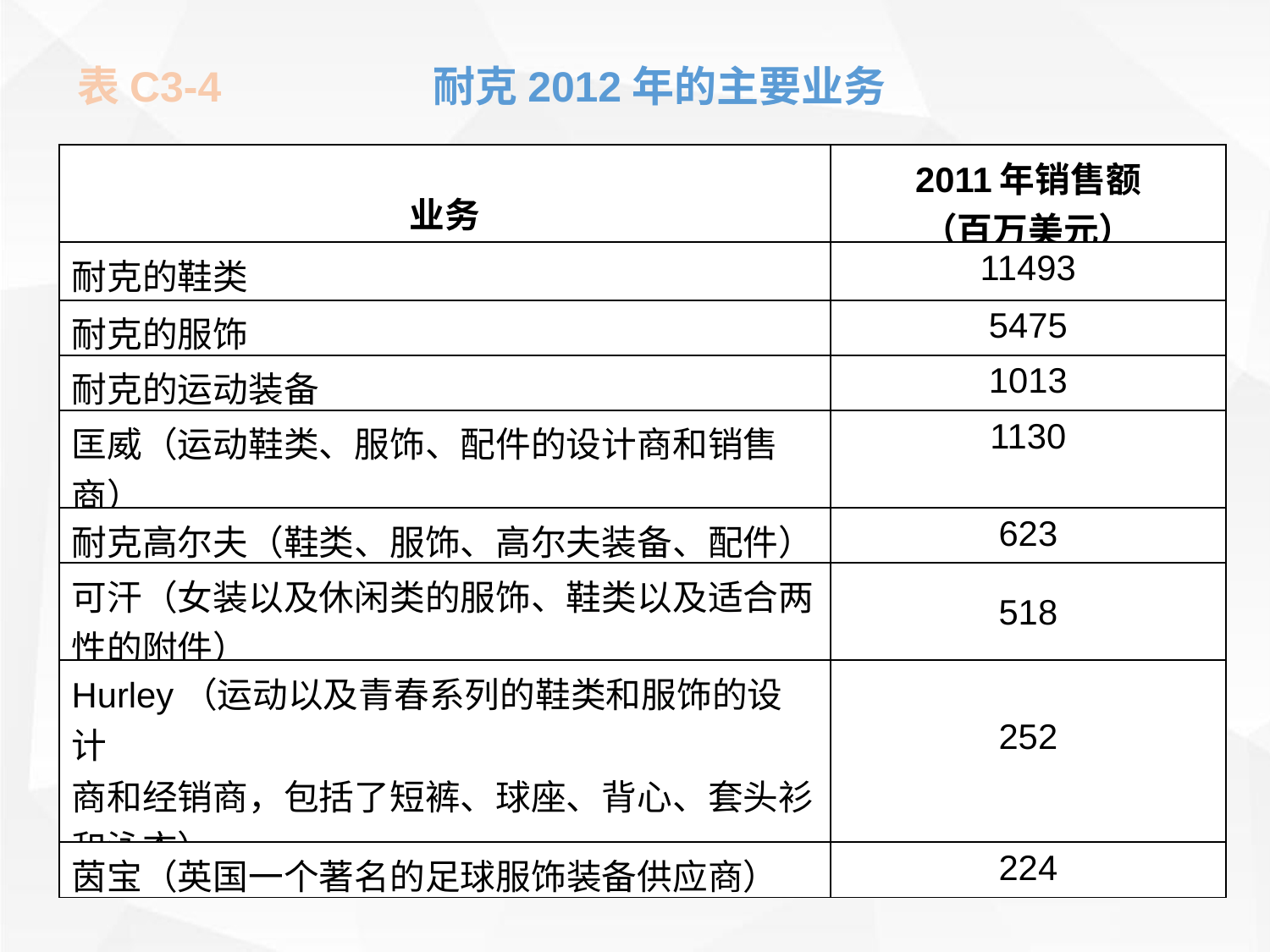

表C3-4                 耐克2012年的主要业务

| 业务 | 2011年销售额 （百万美元） |
| --- | --- |
| 耐克的鞋类 | 11493 |
| 耐克的服饰 | 5475 |
| 耐克的运动装备 | 1013 |
| 匡威（运动鞋类、服饰、配件的设计商和销售商） | 1130 |
| 耐克高尔夫（鞋类、服饰、高尔夫装备、配件） | 623 |
| 可汗（女装以及休闲类的服饰、鞋类以及适合两 性的附件） | 518 |
| Hurley（运动以及青春系列的鞋类和服饰的设计 商和经销商，包括了短裤、球座、背心、套头衫 和泳衣） | 252 |
| 茵宝（英国一个著名的足球服饰装备供应商） | 224 |